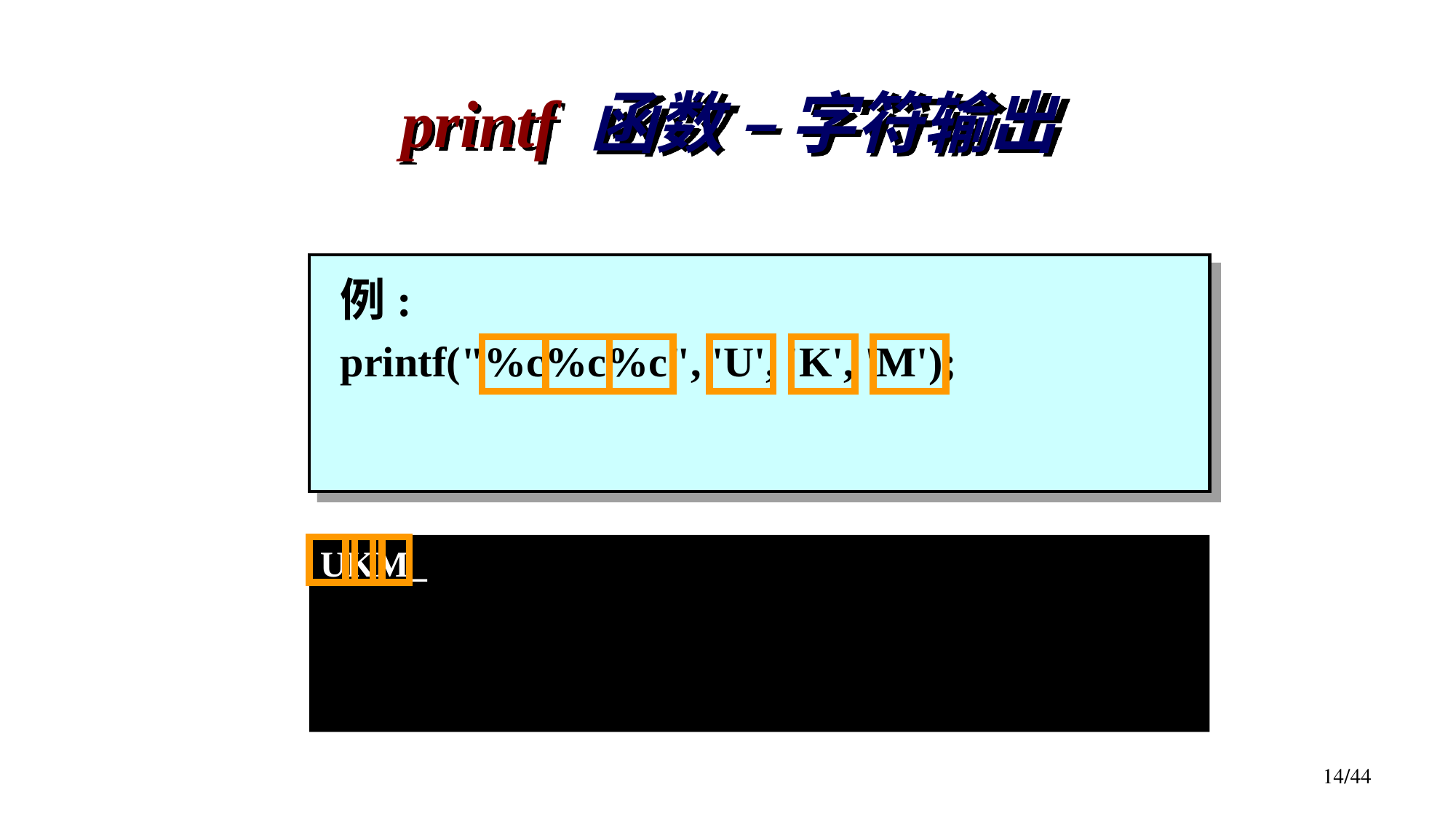

# printf 函数 – 字符输出
例:
printf("%c%c%c", 'U', 'K', 'M');

UKM_